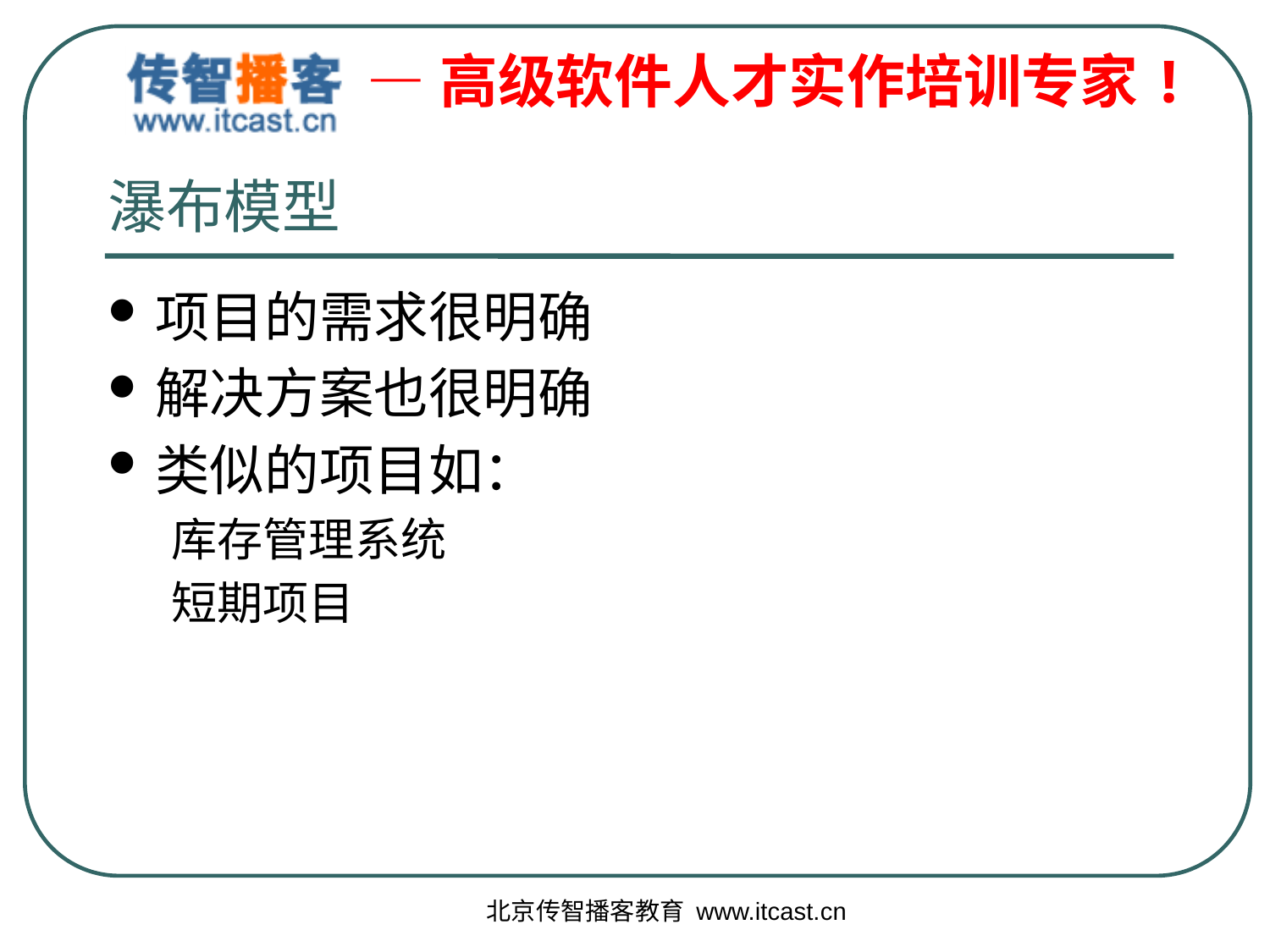

# 瀑布模型
项目的需求很明确
解决方案也很明确
类似的项目如：
库存管理系统
短期项目
北京传智播客教育 www.itcast.cn